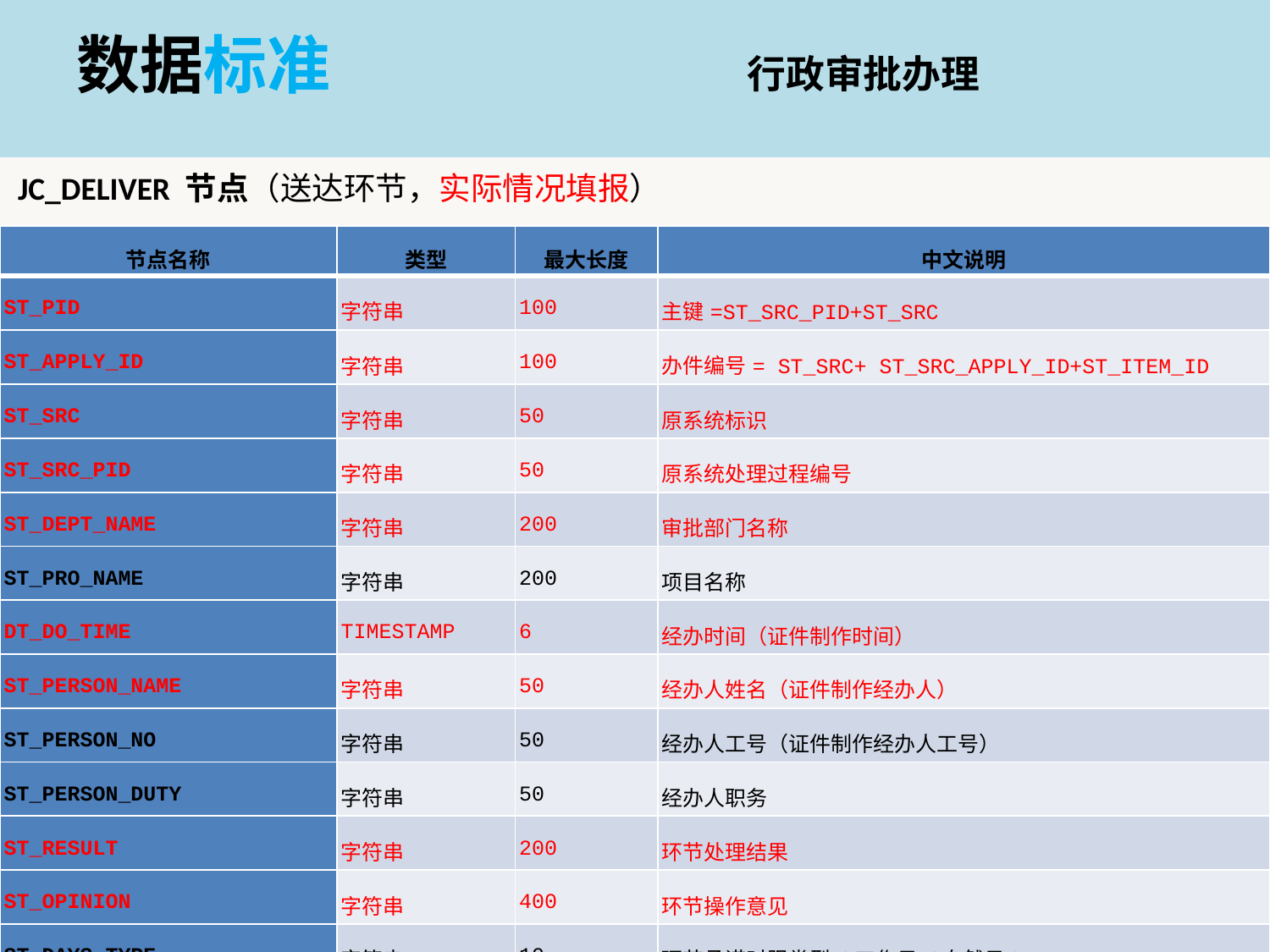

# 数据标准                             行政审批办理
JC_DELIVER 节点（送达环节，实际情况填报）
| 节点名称 | 类型 | 最大长度 | 中文说明 |
| --- | --- | --- | --- |
| ST\_PID | 字符串 | 100 | 主键=ST\_SRC\_PID+ST\_SRC |
| ST\_APPLY\_ID | 字符串 | 100 | 办件编号= ST\_SRC+ ST\_SRC\_APPLY\_ID+ST\_ITEM\_ID |
| ST\_SRC | 字符串 | 50 | 原系统标识 |
| ST\_SRC\_PID | 字符串 | 50 | 原系统处理过程编号 |
| ST\_DEPT\_NAME | 字符串 | 200 | 审批部门名称 |
| ST\_PRO\_NAME | 字符串 | 200 | 项目名称 |
| DT\_DO\_TIME | TIMESTAMP | 6 | 经办时间（证件制作时间） |
| ST\_PERSON\_NAME | 字符串 | 50 | 经办人姓名（证件制作经办人） |
| ST\_PERSON\_NO | 字符串 | 50 | 经办人工号（证件制作经办人工号） |
| ST\_PERSON\_DUTY | 字符串 | 50 | 经办人职务 |
| ST\_RESULT | 字符串 | 200 | 环节处理结果 |
| ST\_OPINION | 字符串 | 400 | 环节操作意见 |
| ST\_DAYS\_TYPE | 字符串 | 10 | 环节承诺时限类型(工作日/自然日) |
| NM\_COMMITMENT\_DAYS | 数值类型 | 5 | 环节承诺办理天数 |
| NM\_REAL\_DAYS | 数值类型 | 5 | 实际办理天数 |
| ST\_DELIVER\_TYPE | 字符串 | 50 | 送达方式 |
| ST\_RECIVE\_PERSON | 字符串 | 50 | 收件人姓名 |
| DT\_RECIVE | TIMESTAMP | 6 | 收件时间（送达时间） |
| BACK\_DOCS | 复合节点类型 |  | 送达回证 |
| ST\_UNDELIVER\_REASON | 字符串 | 400 | 不送达原因 |
| ST\_NOERVIEW\_DOC\_NO | 字符串 | 50 | 不予行政审批决定书编号 |
| DELIVER\_DOCS | 复合节点类型 |  | 不予行政审批决定书 |
| ST\_DOC\_NAME | 字符串 | 50 | 证件名称 |
| ST\_DOC\_NO | 字符串 | 50 | 证件编号 |
| ST\_DOC\_EXPIRE | 字符串 | 100 | 证件有效期限 |
| ST\_REGION | 字符串 | 50 | 被审批人所属区（县） |
| DELIVER\_REVIEW\_DOCS | 复合节点类型 |  | 行政审批证件（包括批复等） |
| ST\_DELIVERY\_NAME | 字符串 | 50 | 送达人姓名 |
| ST\_DELIVERY\_NO | 字符串 | 50 | 送达人工号 |
| ST\_REVICE | 字符串 | 50 | 受送达人 |
| ST\_BACK\_DOCS\_NO | 字符串 | 50 | 送达回证编号 |